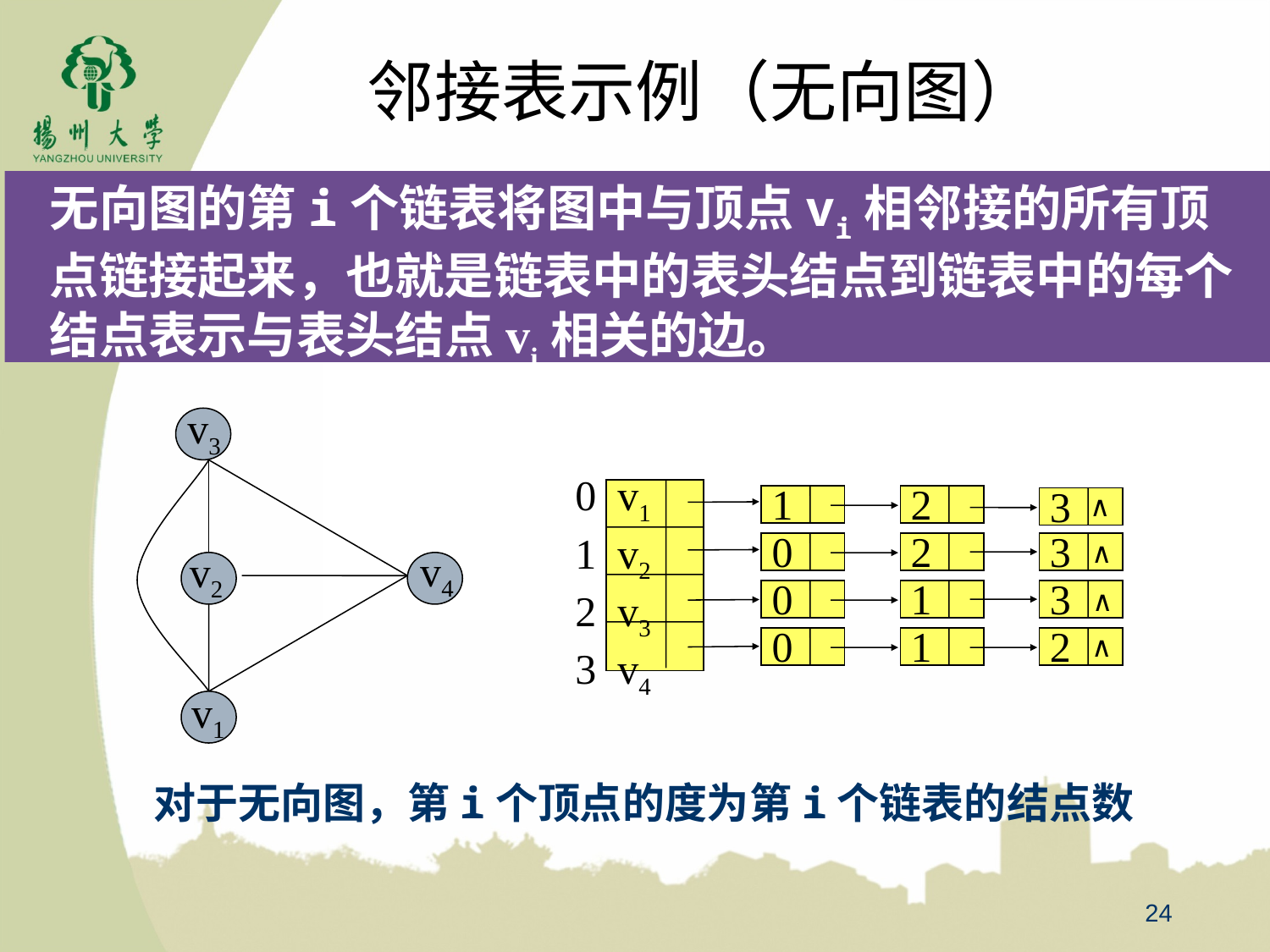

# 邻接表示例（无向图）

无向图的第i个链表将图中与顶点vi相邻接的所有顶点链接起来，也就是链表中的表头结点到链表中的每个结点表示与表头结点vi相关的边。
v3

v4
v2

v1

0  v1
1  v2
2  v3
3  v4

1
2
3

∧

0
2
3

∧

0
1
3

∧

0
1
2

∧

对于无向图，第i个顶点的度为第i个链表的结点数
24